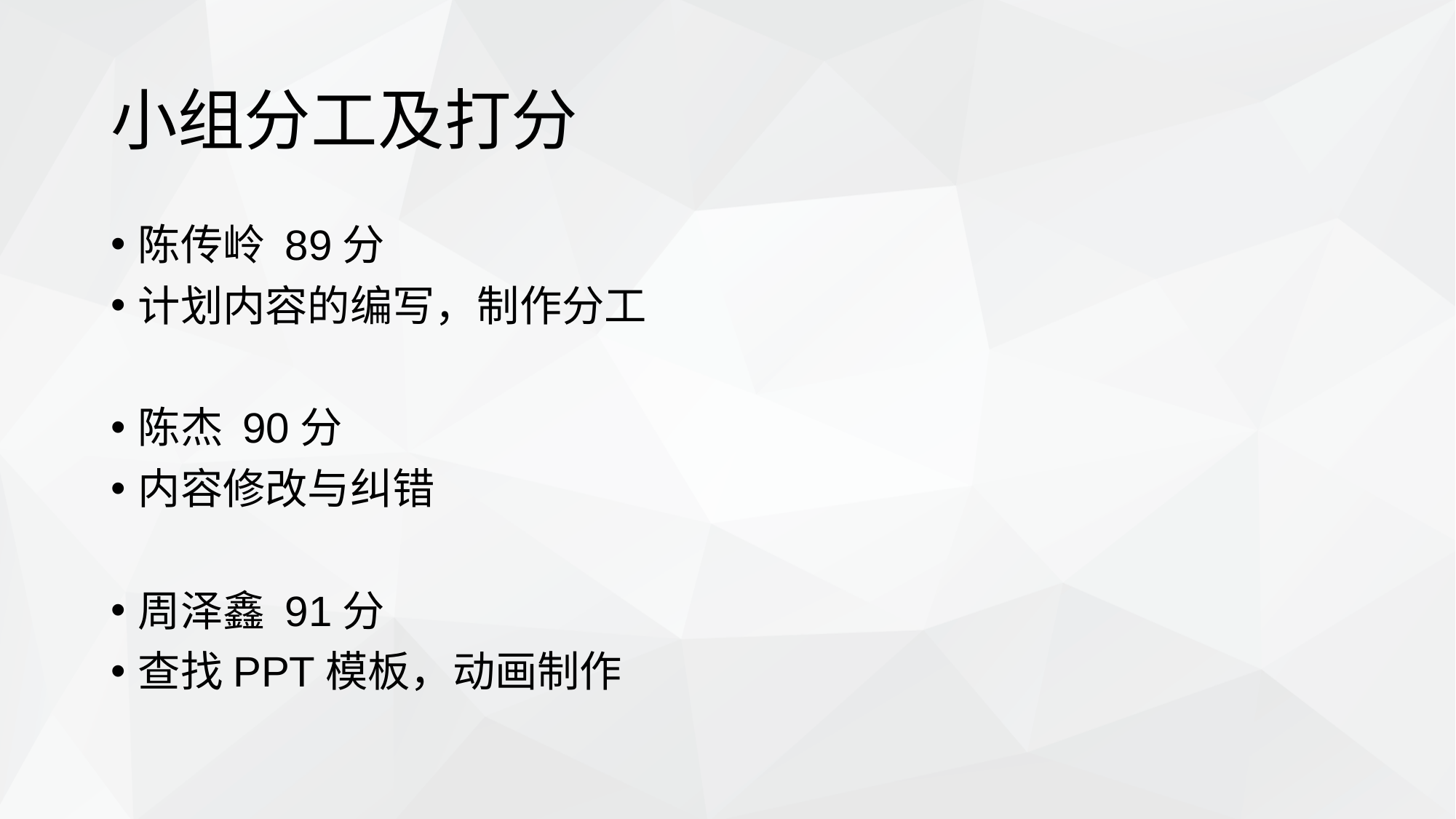

# 小组分工及打分
陈传岭 89分
计划内容的编写，制作分工

陈杰 90分
内容修改与纠错

周泽鑫 91分
查找PPT模板，动画制作